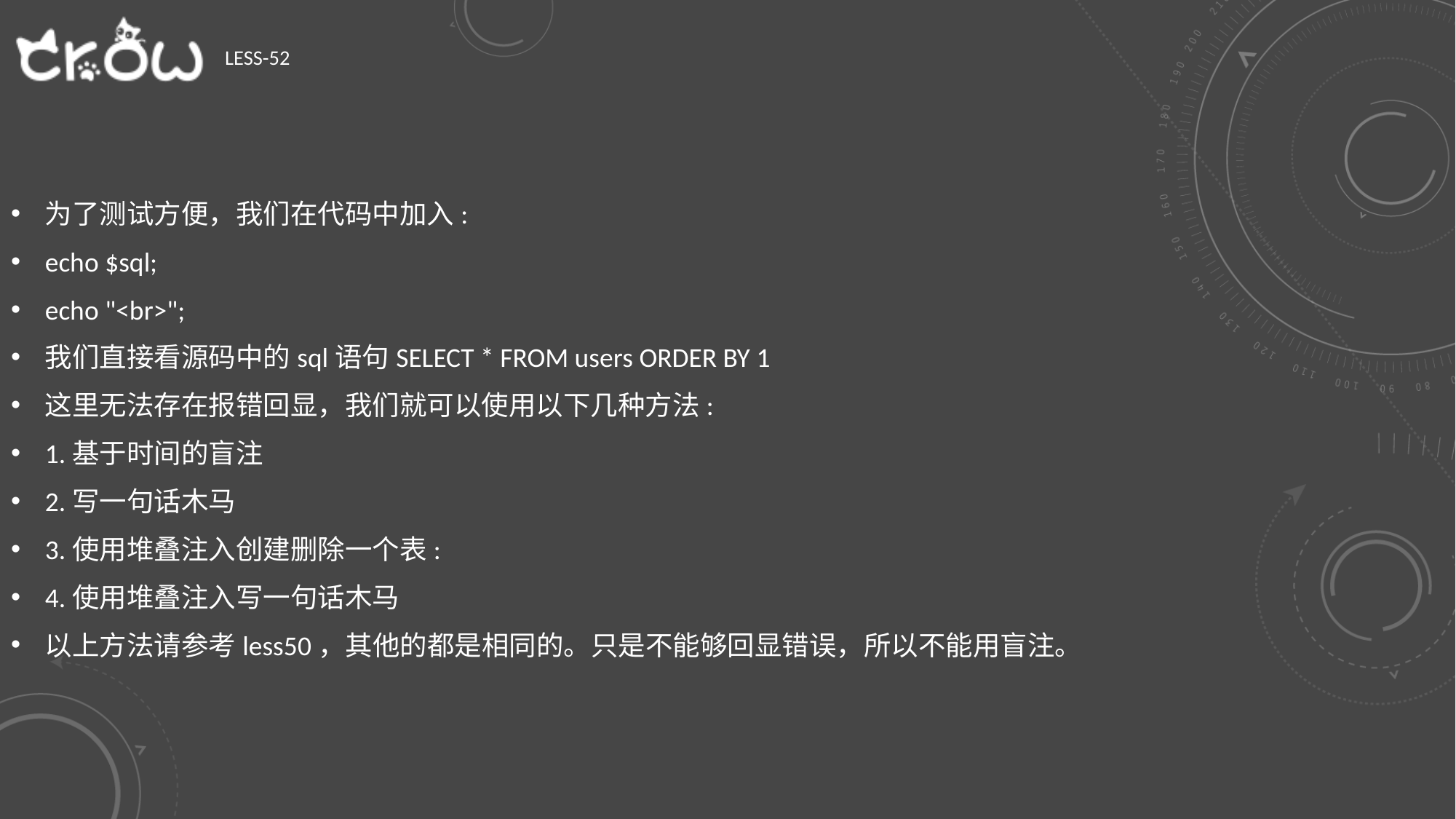

# Less-52
为了测试方便，我们在代码中加入:
echo $sql;
echo "<br>";
我们直接看源码中的sql语句SELECT * FROM users ORDER BY 1
这里无法存在报错回显，我们就可以使用以下几种方法:
1.基于时间的盲注
2.写一句话木马
3.使用堆叠注入创建删除一个表:
4.使用堆叠注入写一句话木马
以上方法请参考less50，其他的都是相同的。只是不能够回显错误，所以不能用盲注。